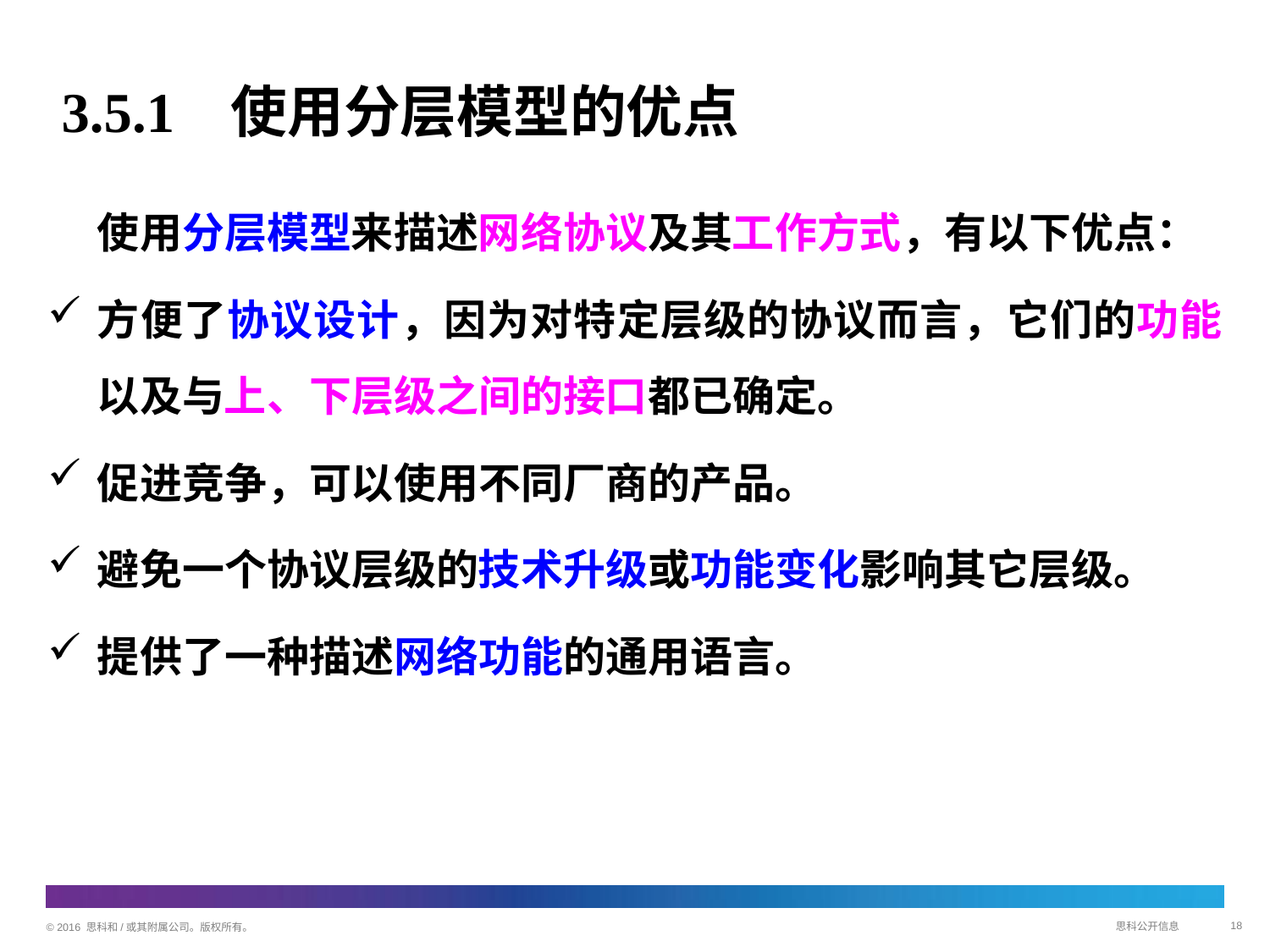

# 3.5.1   使用分层模型的优点
使用分层模型来描述网络协议及其工作方式，有以下优点：
方便了协议设计，因为对特定层级的协议而言，它们的功能以及与上、下层级之间的接口都已确定。
促进竞争，可以使用不同厂商的产品。
避免一个协议层级的技术升级或功能变化影响其它层级。
提供了一种描述网络功能的通用语言。